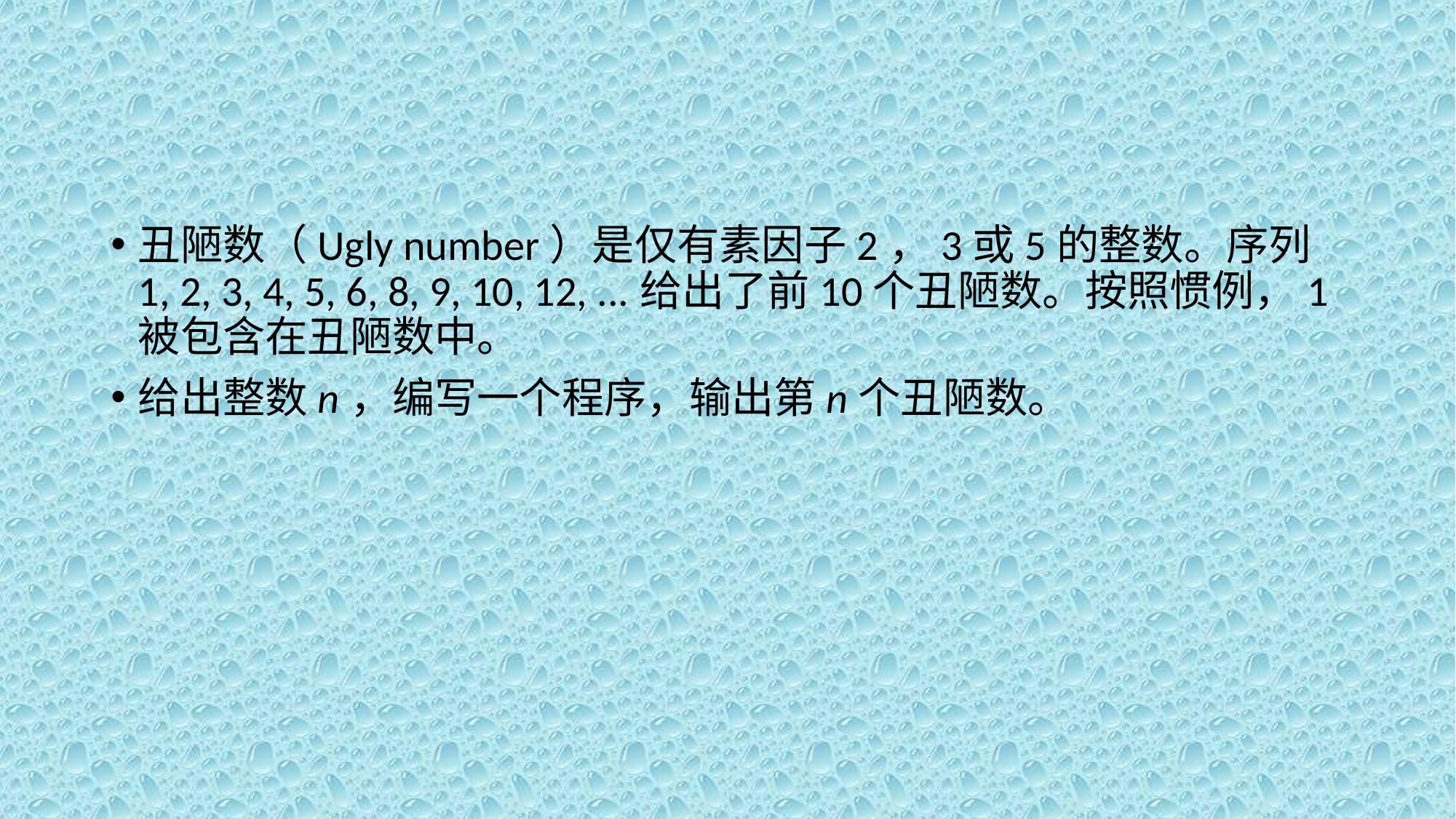

#
丑陋数（Ugly number）是仅有素因子2，3或5的整数。序列1, 2, 3, 4, 5, 6, 8, 9, 10, 12, ...给出了前10个丑陋数。按照惯例，1被包含在丑陋数中。
给出整数n，编写一个程序，输出第n个丑陋数。